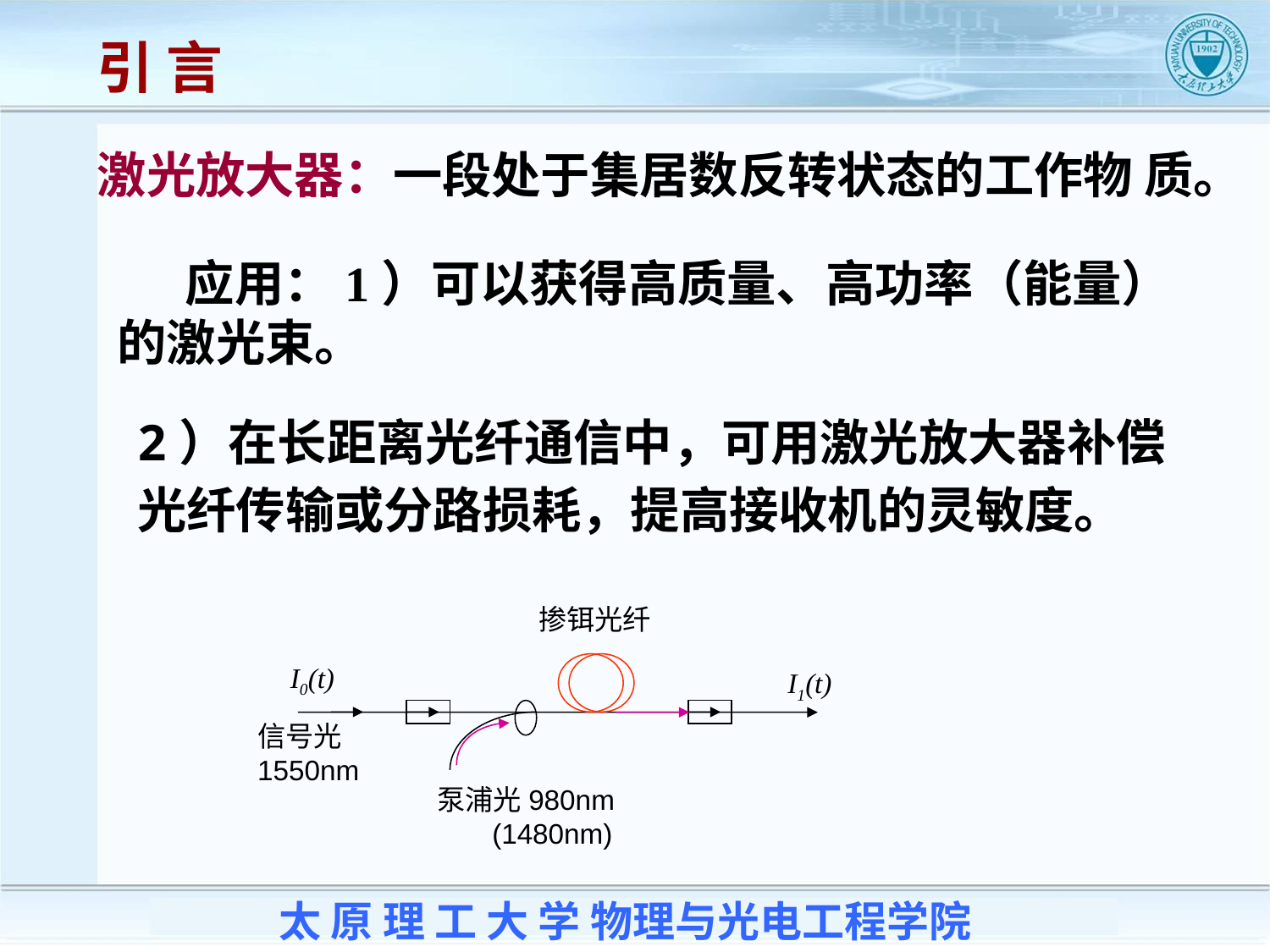

引 言
激光放大器：一段处于集居数反转状态的工作物 质。
     应用：1）可以获得高质量、高功率（能量）的激光束。
2）在长距离光纤通信中，可用激光放大器补偿光纤传输或分路损耗，提高接收机的灵敏度。
掺铒光纤

I0(t)
I1(t)

信号光
1550nm

泵浦光980nm
       (1480nm)